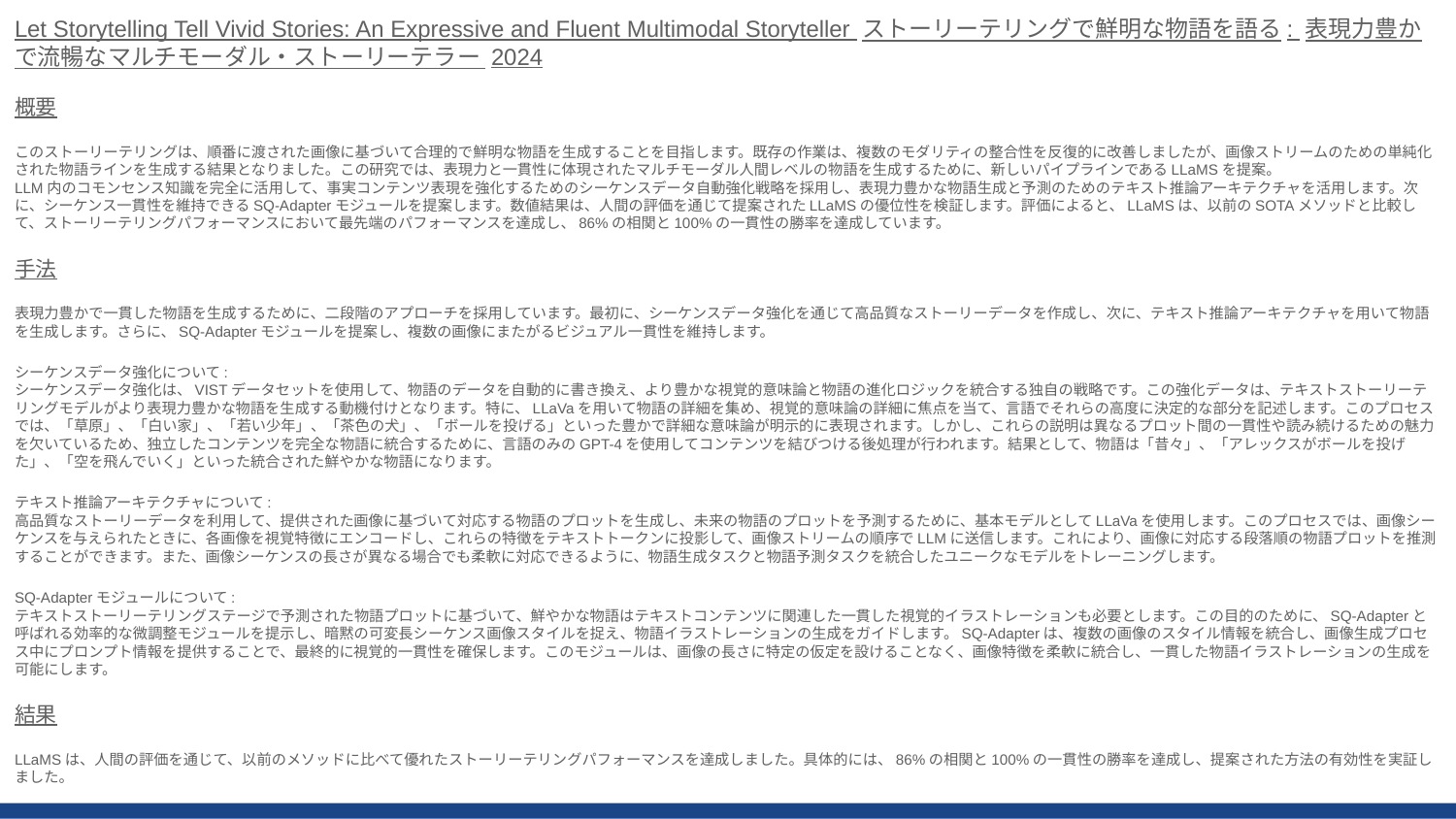

Let Storytelling Tell Vivid Stories: An Expressive and Fluent Multimodal Storyteller ストーリーテリングで鮮明な物語を語る: 表現力豊かで流暢なマルチモーダル・ストーリーテラー 2024
概要
このストーリーテリングは、順番に渡された画像に基づいて合理的で鮮明な物語を生成することを目指します。既存の作業は、複数のモダリティの整合性を反復的に改善しましたが、画像ストリームのための単純化された物語ラインを生成する結果となりました。この研究では、表現力と一貫性に体現されたマルチモーダル人間レベルの物語を生成するために、新しいパイプラインであるLLaMSを提案。
LLM内のコモンセンス知識を完全に活用して、事実コンテンツ表現を強化するためのシーケンスデータ自動強化戦略を採用し、表現力豊かな物語生成と予測のためのテキスト推論アーキテクチャを活用します。次に、シーケンス一貫性を維持できるSQ-Adapterモジュールを提案します。数値結果は、人間の評価を通じて提案されたLLaMSの優位性を検証します。評価によると、LLaMSは、以前のSOTAメソッドと比較して、ストーリーテリングパフォーマンスにおいて最先端のパフォーマンスを達成し、86%の相関と100%の一貫性の勝率を達成しています。
手法
表現力豊かで一貫した物語を生成するために、二段階のアプローチを採用しています。最初に、シーケンスデータ強化を通じて高品質なストーリーデータを作成し、次に、テキスト推論アーキテクチャを用いて物語を生成します。さらに、SQ-Adapterモジュールを提案し、複数の画像にまたがるビジュアル一貫性を維持します。
シーケンスデータ強化について:
シーケンスデータ強化は、VISTデータセットを使用して、物語のデータを自動的に書き換え、より豊かな視覚的意味論と物語の進化ロジックを統合する独自の戦略です。この強化データは、テキストストーリーテリングモデルがより表現力豊かな物語を生成する動機付けとなります。特に、LLaVaを用いて物語の詳細を集め、視覚的意味論の詳細に焦点を当て、言語でそれらの高度に決定的な部分を記述します。このプロセスでは、「草原」、「白い家」、「若い少年」、「茶色の犬」、「ボールを投げる」といった豊かで詳細な意味論が明示的に表現されます。しかし、これらの説明は異なるプロット間の一貫性や読み続けるための魅力を欠いているため、独立したコンテンツを完全な物語に統合するために、言語のみのGPT-4を使用してコンテンツを結びつける後処理が行われます。結果として、物語は「昔々」、「アレックスがボールを投げた」、「空を飛んでいく」といった統合された鮮やかな物語になります。
テキスト推論アーキテクチャについて:
高品質なストーリーデータを利用して、提供された画像に基づいて対応する物語のプロットを生成し、未来の物語のプロットを予測するために、基本モデルとしてLLaVaを使用します。このプロセスでは、画像シーケンスを与えられたときに、各画像を視覚特徴にエンコードし、これらの特徴をテキストトークンに投影して、画像ストリームの順序でLLMに送信します。これにより、画像に対応する段落順の物語プロットを推測することができます。また、画像シーケンスの長さが異なる場合でも柔軟に対応できるように、物語生成タスクと物語予測タスクを統合したユニークなモデルをトレーニングします。
SQ-Adapterモジュールについて:
テキストストーリーテリングステージで予測された物語プロットに基づいて、鮮やかな物語はテキストコンテンツに関連した一貫した視覚的イラストレーションも必要とします。この目的のために、SQ-Adapterと呼ばれる効率的な微調整モジュールを提示し、暗黙の可変長シーケンス画像スタイルを捉え、物語イラストレーションの生成をガイドします。SQ-Adapterは、複数の画像のスタイル情報を統合し、画像生成プロセス中にプロンプト情報を提供することで、最終的に視覚的一貫性を確保します。このモジュールは、画像の長さに特定の仮定を設けることなく、画像特徴を柔軟に統合し、一貫した物語イラストレーションの生成を可能にします。
結果
LLaMSは、人間の評価を通じて、以前のメソッドに比べて優れたストーリーテリングパフォーマンスを達成しました。具体的には、86%の相関と100%の一貫性の勝率を達成し、提案された方法の有効性を実証しました。